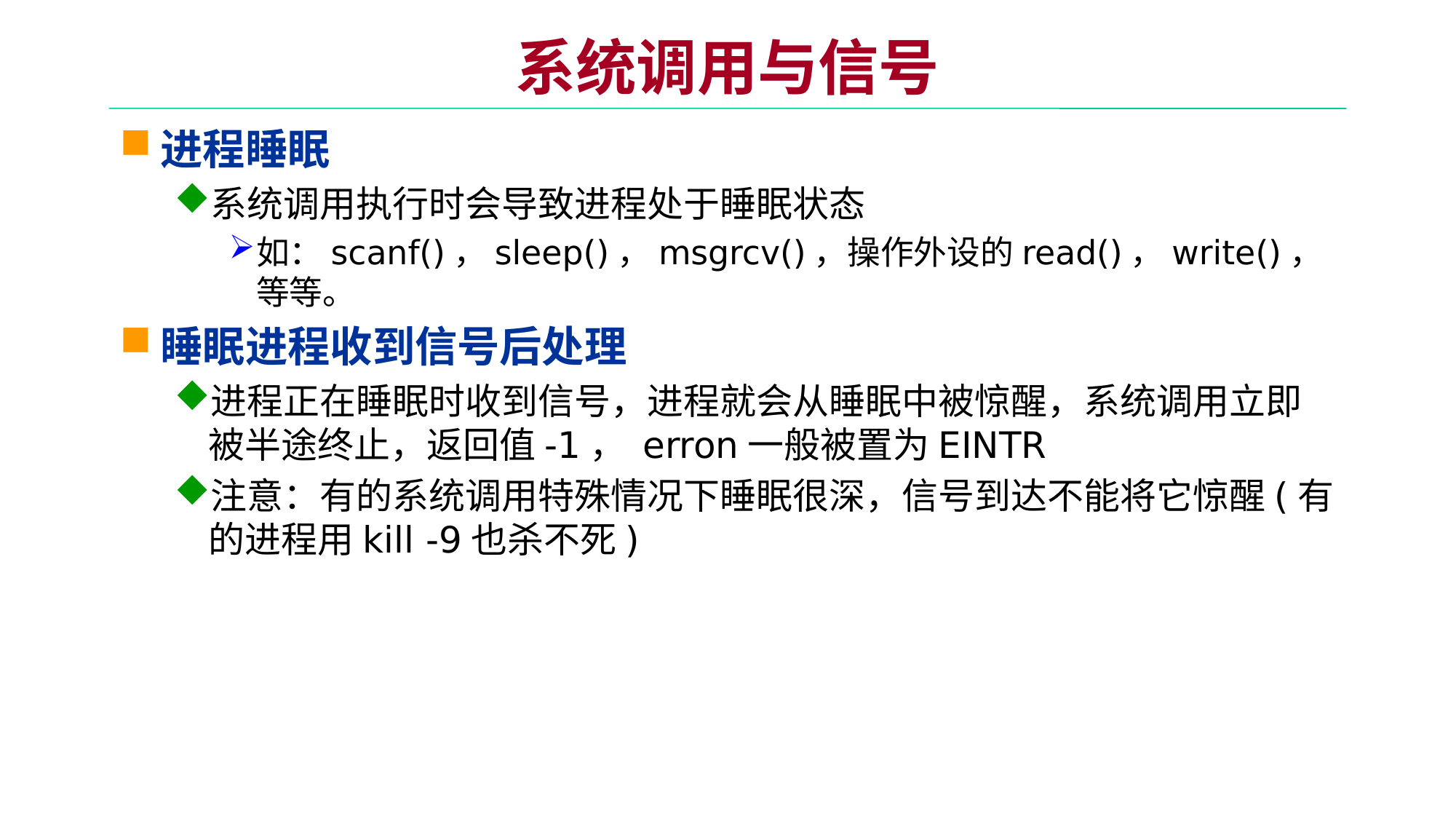

# 系统调用与信号
进程睡眠
系统调用执行时会导致进程处于睡眠状态
如：scanf()，sleep()，msgrcv()，操作外设的read()，write()，等等。
睡眠进程收到信号后处理
进程正在睡眠时收到信号，进程就会从睡眠中被惊醒，系统调用立即被半途终止，返回值-1， erron一般被置为EINTR
注意：有的系统调用特殊情况下睡眠很深，信号到达不能将它惊醒(有的进程用kill -9也杀不死)